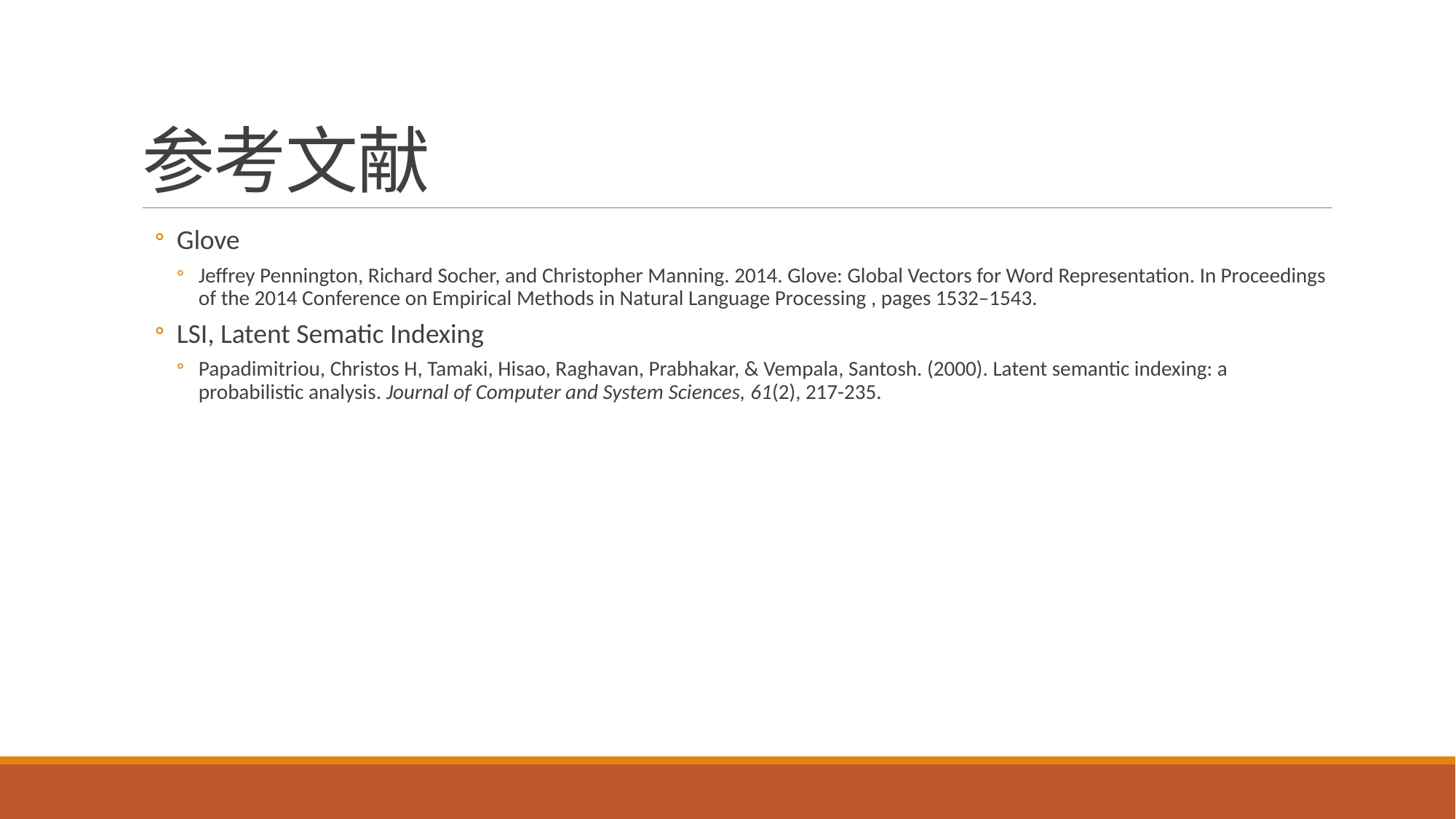

# 参考文献
Glove
Jeffrey Pennington, Richard Socher, and Christopher Manning. 2014. Glove: Global Vectors for Word Representation. In Proceedings of the 2014 Conference on Empirical Methods in Natural Language Processing , pages 1532–1543.
LSI, Latent Sematic Indexing
Papadimitriou, Christos H, Tamaki, Hisao, Raghavan, Prabhakar, & Vempala, Santosh. (2000). Latent semantic indexing: a probabilistic analysis. Journal of Computer and System Sciences, 61(2), 217-235.